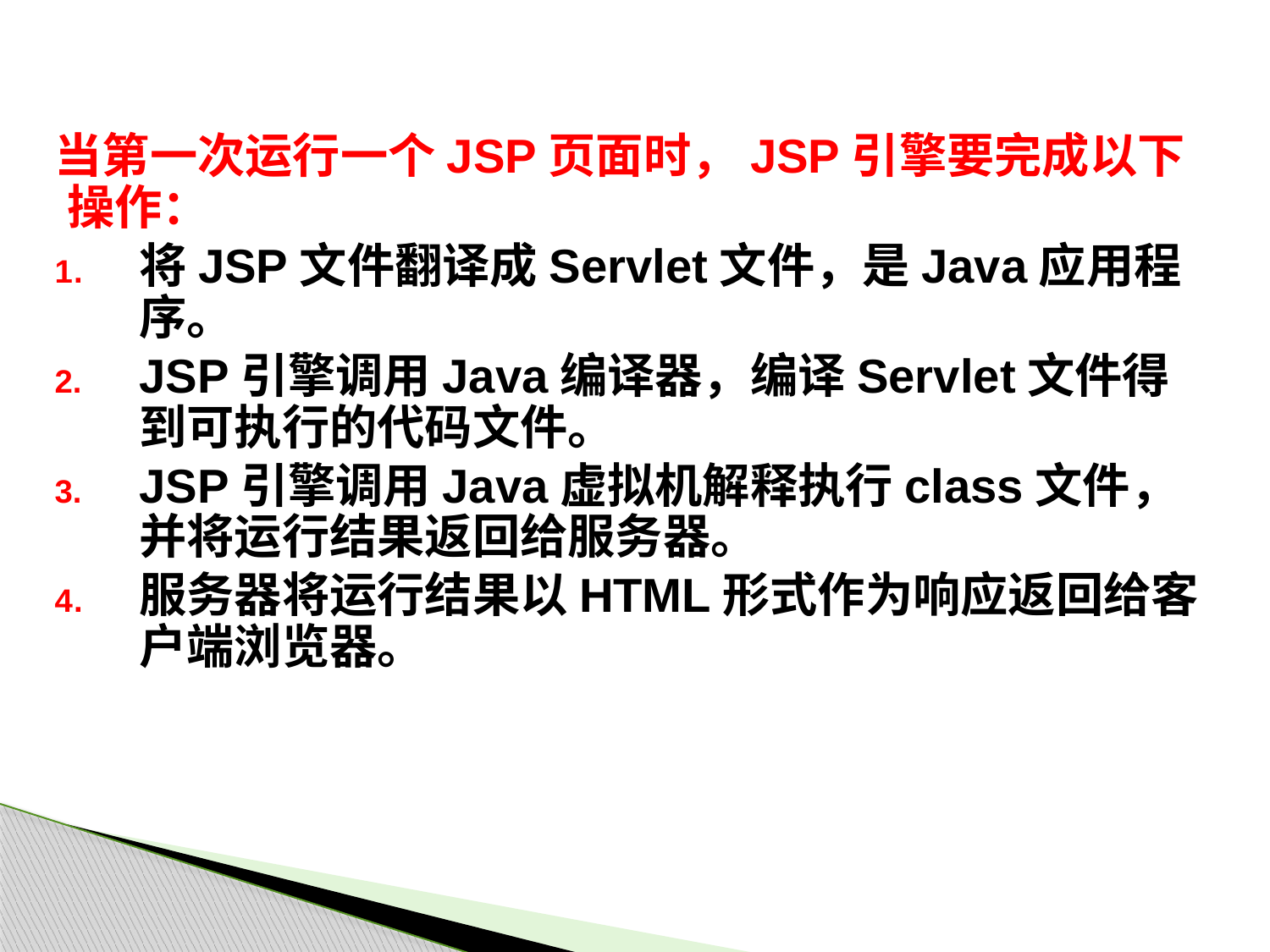

当第一次运行一个JSP页面时，JSP引擎要完成以下操作：
将JSP文件翻译成Servlet文件，是Java应用程序。
JSP引擎调用Java编译器，编译Servlet文件得到可执行的代码文件。
JSP引擎调用Java虚拟机解释执行class文件，并将运行结果返回给服务器。
服务器将运行结果以HTML形式作为响应返回给客户端浏览器。